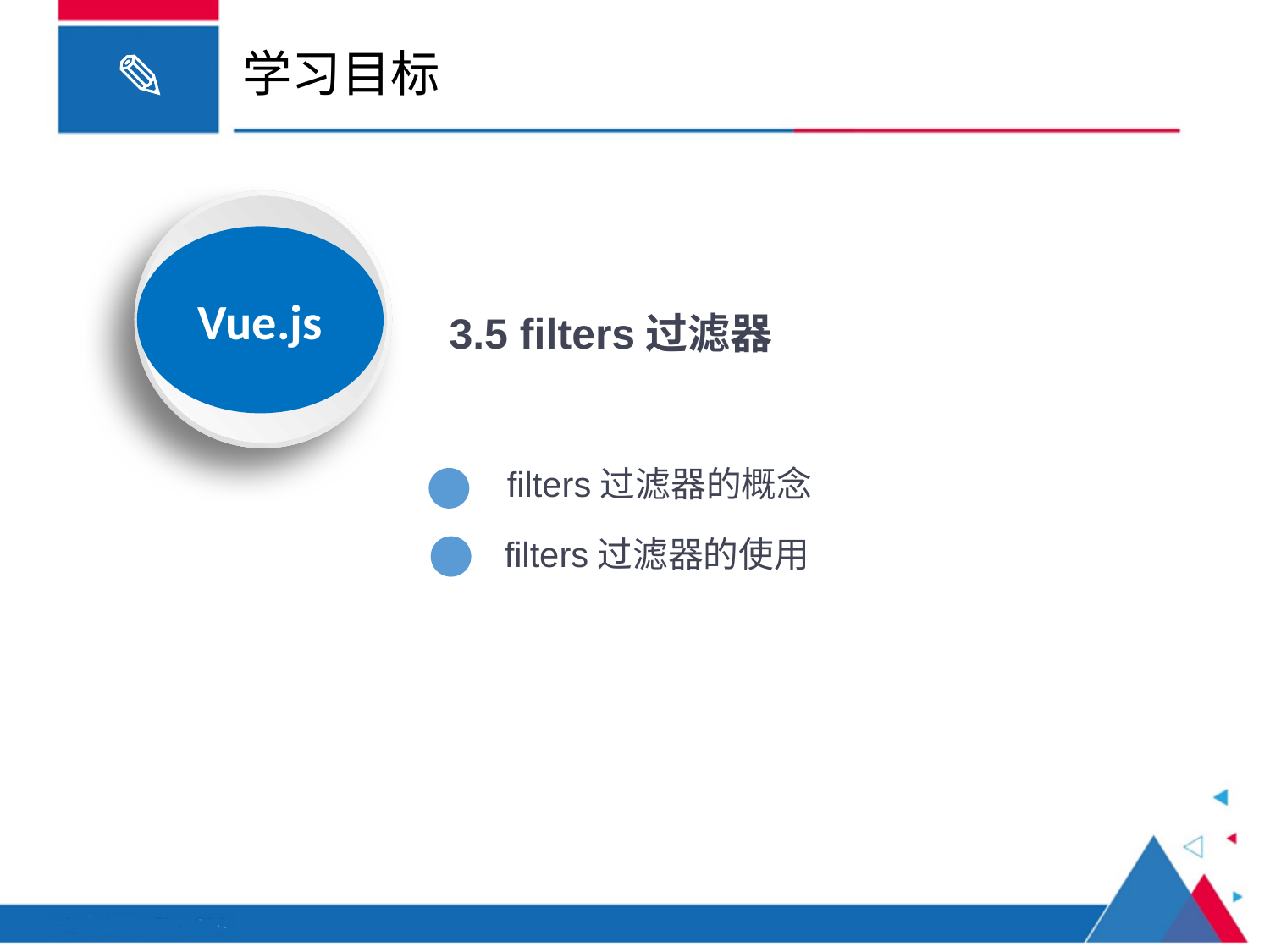

# 学习目标

Vue.js
3.5 filters过滤器
filters过滤器的概念

filters过滤器的使用